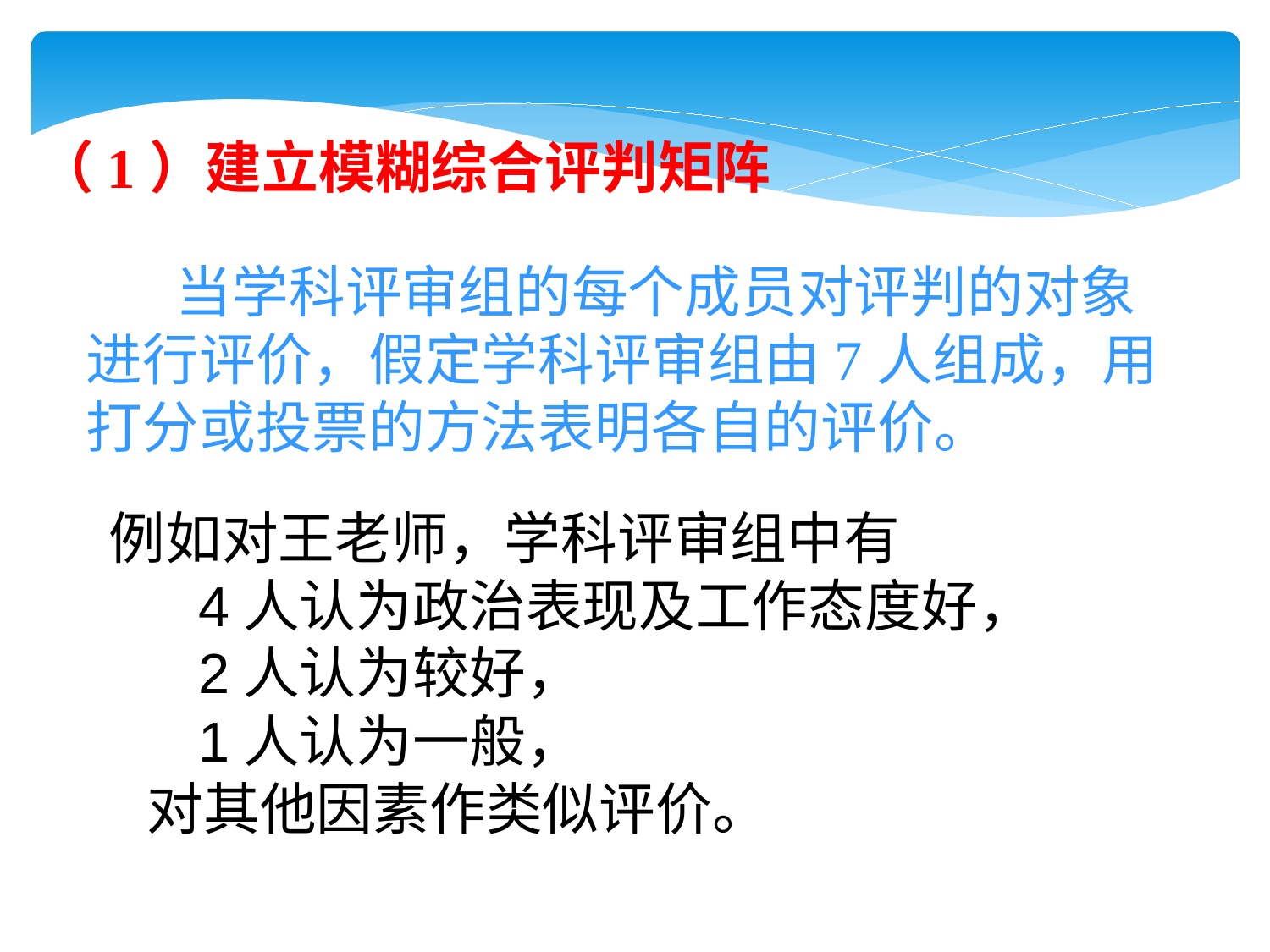

（1）建立模糊综合评判矩阵
      当学科评审组的每个成员对评判的对象进行评价，假定学科评审组由7人组成，用打分或投票的方法表明各自的评价。
   例如对王老师，学科评审组中有
         4人认为政治表现及工作态度好，
         2人认为较好，
         1人认为一般，
      对其他因素作类似评价。